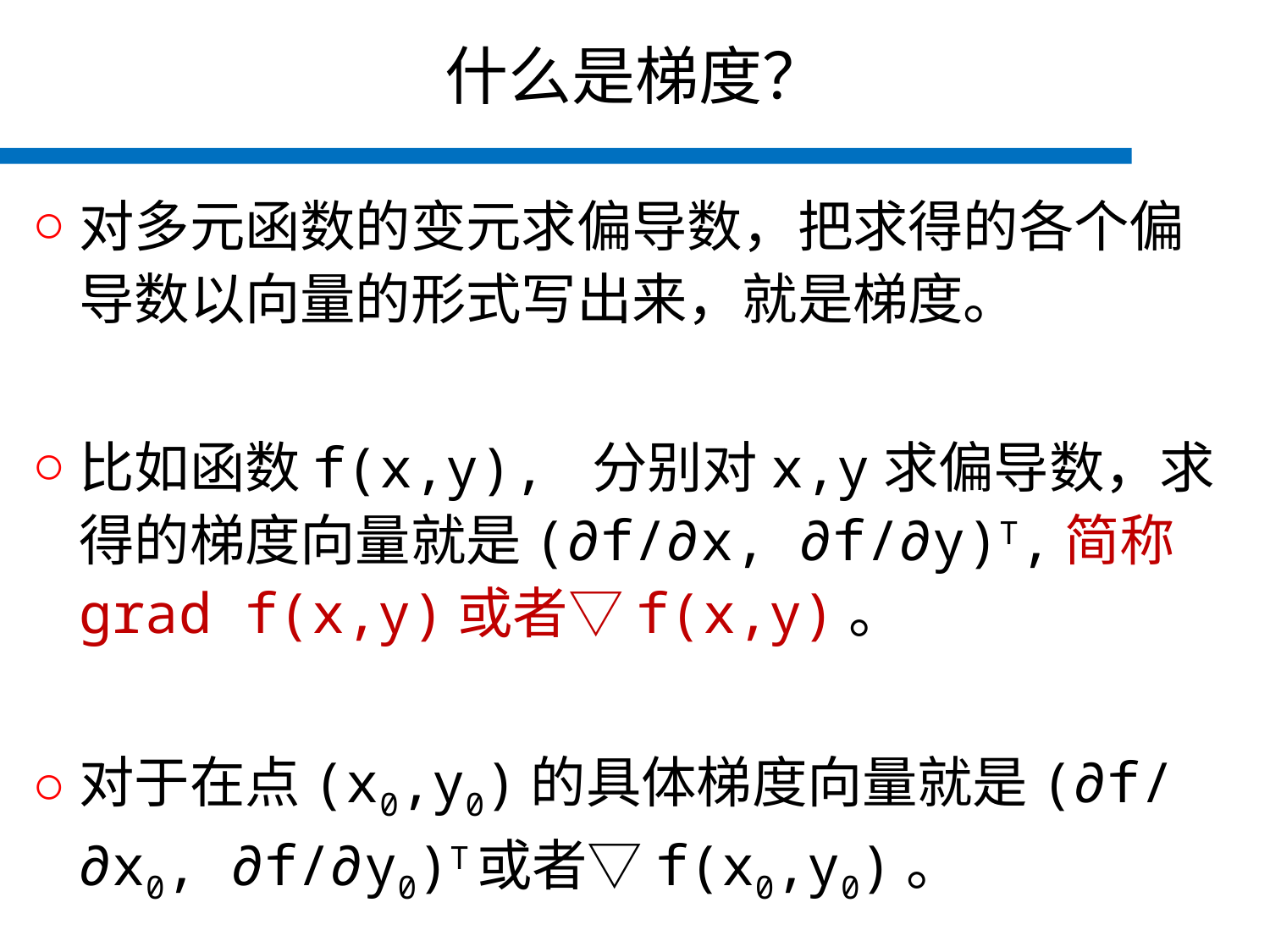

# 什么是梯度？
对多元函数的变元求偏导数，把求得的各个偏导数以向量的形式写出来，就是梯度。

比如函数f(x,y), 分别对x,y求偏导数，求得的梯度向量就是(∂f/∂x, ∂f/∂y)T,简称grad f(x,y)或者▽f(x,y)。

对于在点(x0,y0)的具体梯度向量就是(∂f/∂x0, ∂f/∂y0)T或者▽f(x0,y0)。